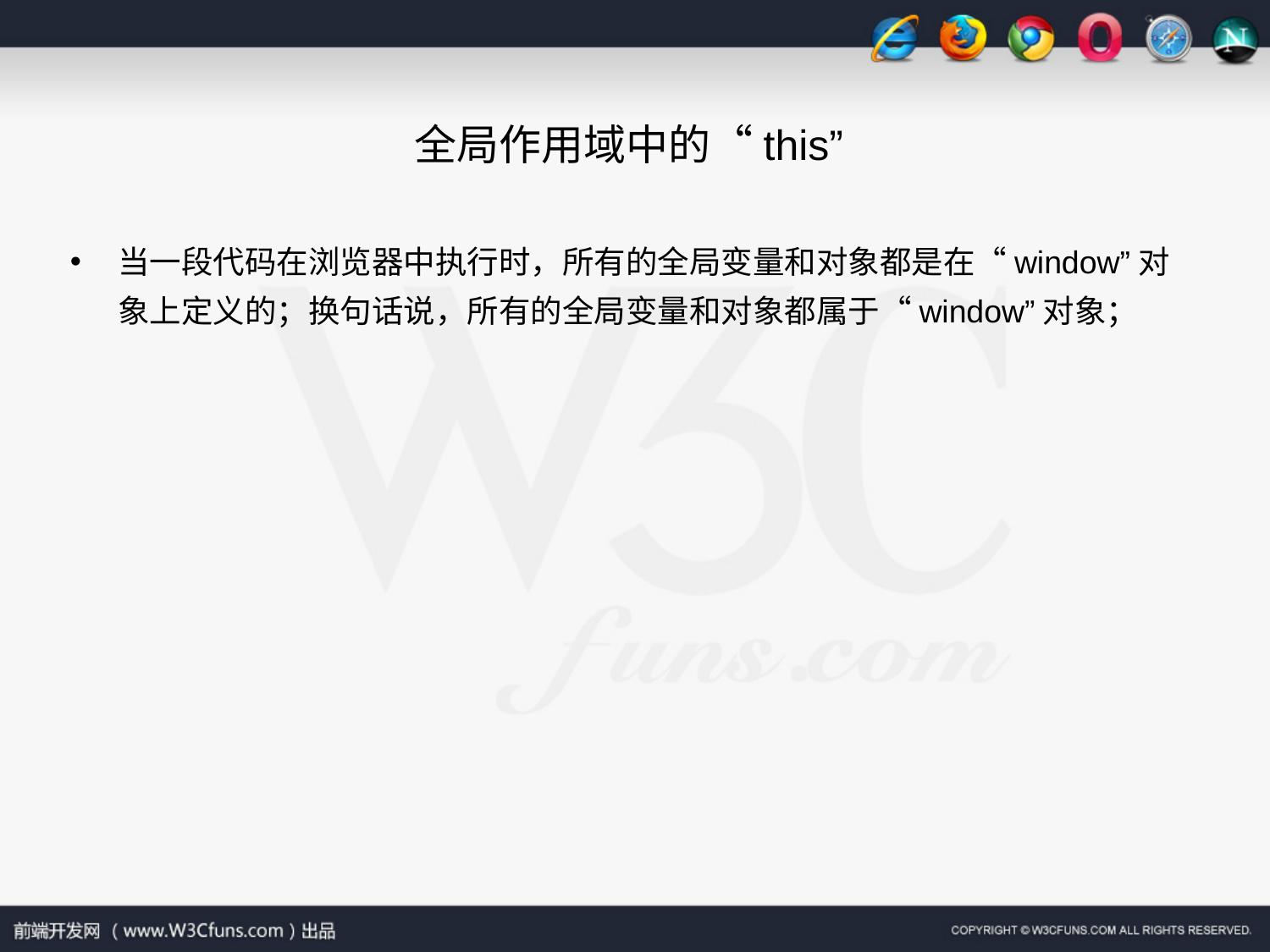

全局作用域中的“this”

当一段代码在浏览器中执行时，所有的全局变量和对象都是在“window”对象上定义的；换句话说，所有的全局变量和对象都属于“window”对象；